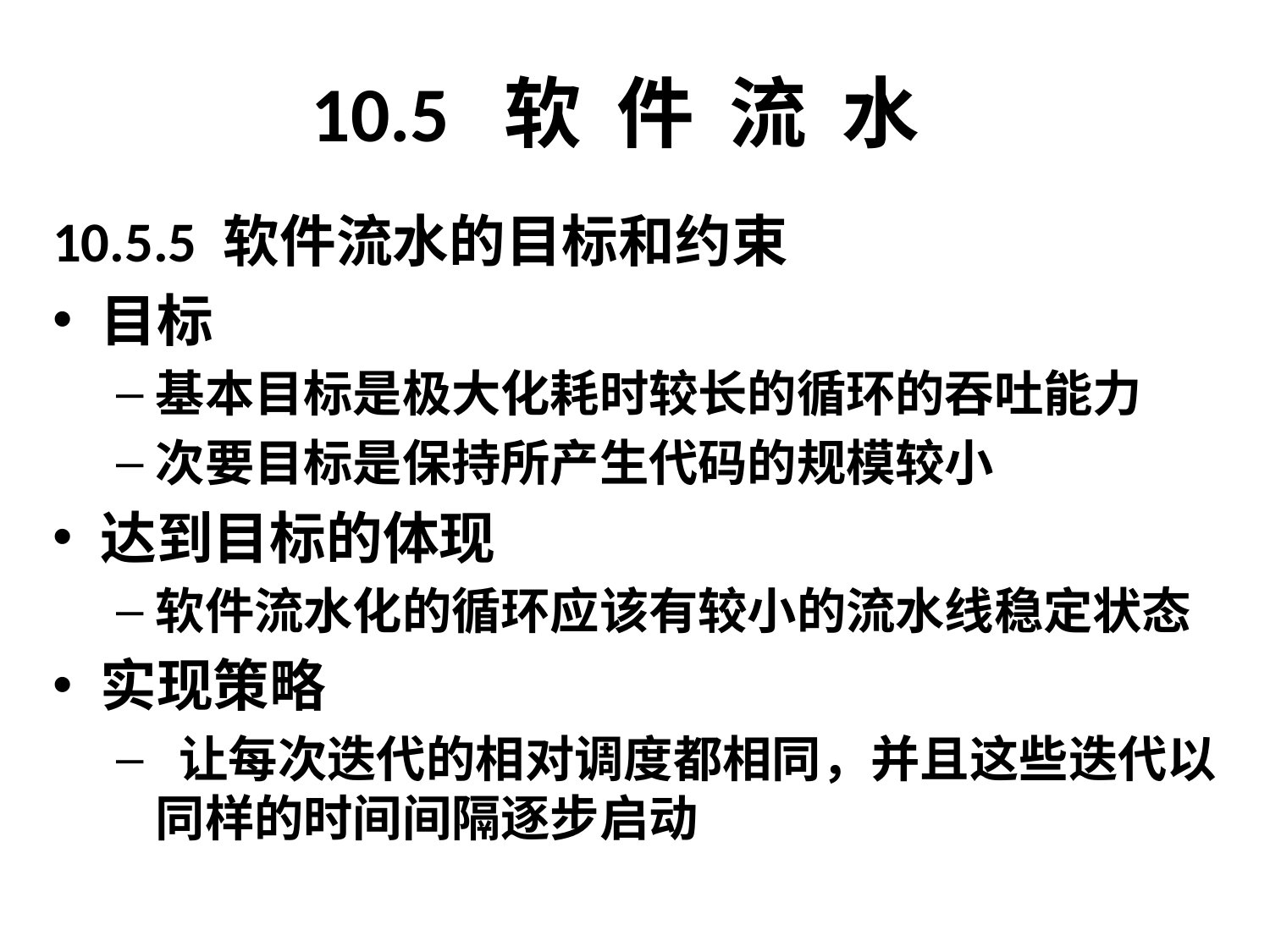

# 10.5  软  件  流  水
10.5.5 软件流水的目标和约束
目标
基本目标是极大化耗时较长的循环的吞吐能力
次要目标是保持所产生代码的规模较小
达到目标的体现
软件流水化的循环应该有较小的流水线稳定状态
实现策略
 让每次迭代的相对调度都相同，并且这些迭代以同样的时间间隔逐步启动